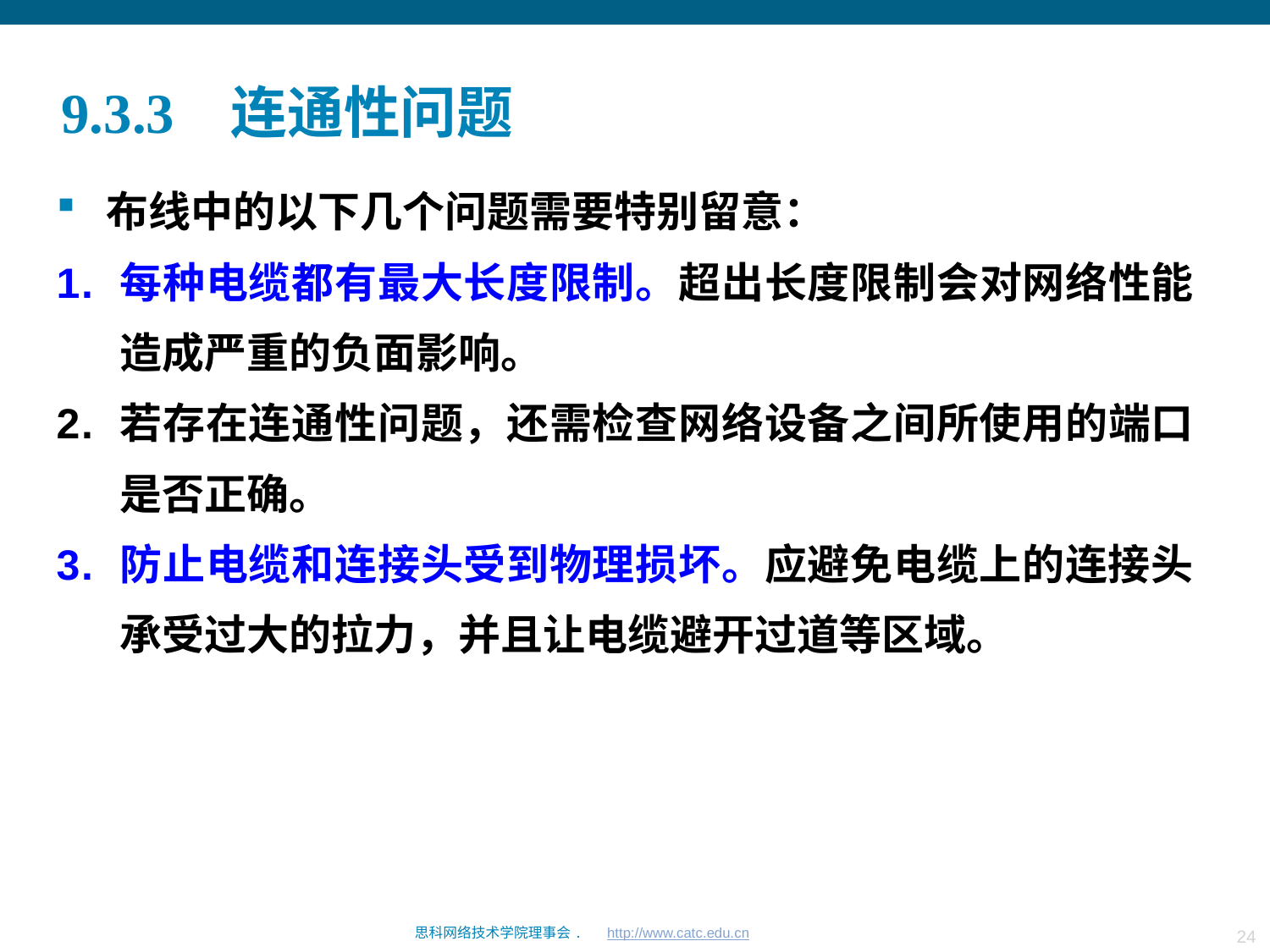

9.3.3   连通性问题
布线中的以下几个问题需要特别留意：
每种电缆都有最大长度限制。超出长度限制会对网络性能造成严重的负面影响。
若存在连通性问题，还需检查网络设备之间所使用的端口是否正确。
防止电缆和连接头受到物理损坏。应避免电缆上的连接头承受过大的拉力，并且让电缆避开过道等区域。